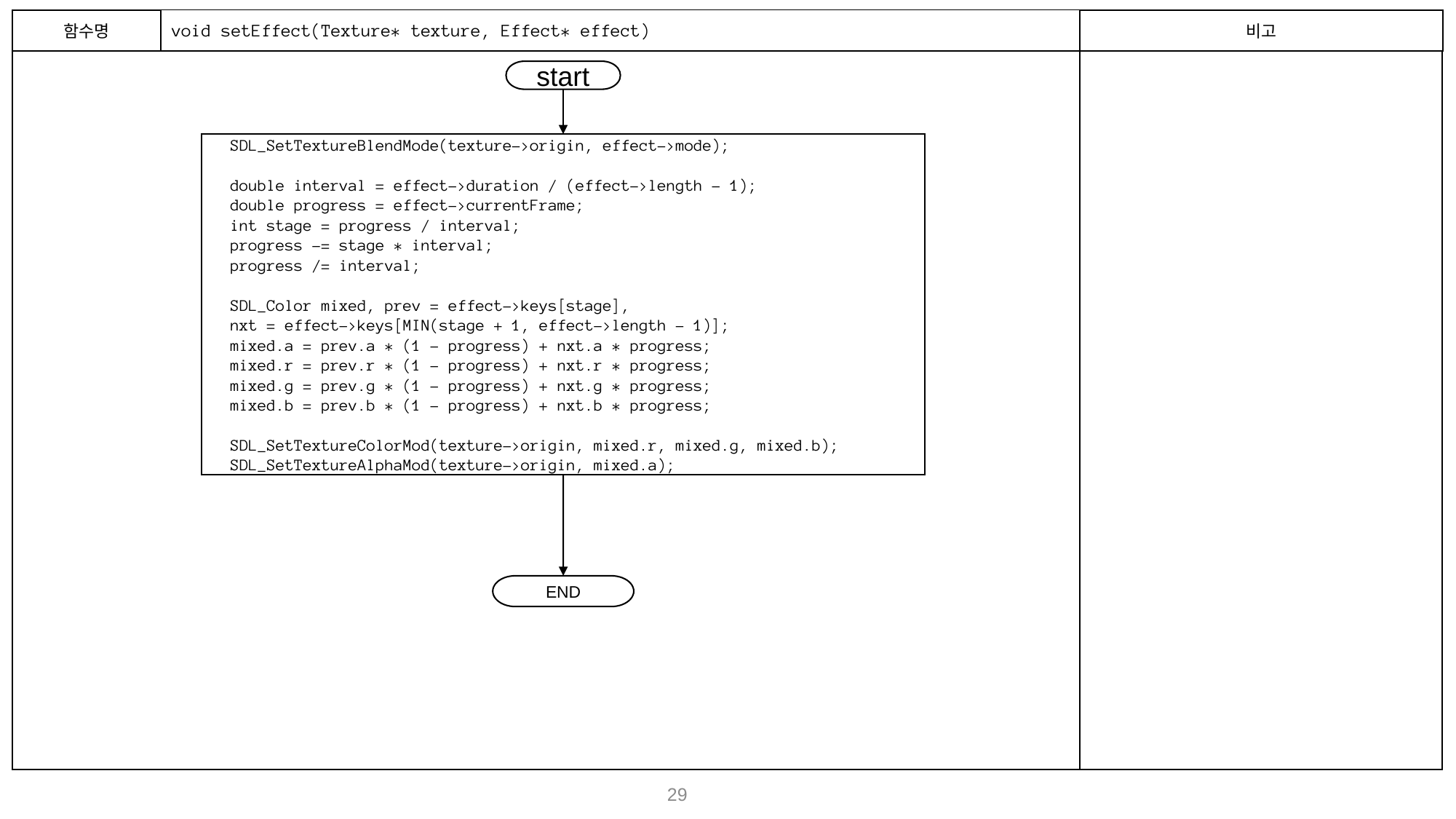

함수명
# void setEffect(Texture* texture, Effect* effect)
비고

start
  SDL_SetTextureBlendMode(texture->origin, effect->mode);
  double interval = effect->duration / (effect->length - 1);
  double progress = effect->currentFrame;
  int stage = progress / interval;
  progress -= stage * interval;
  progress /= interval;
  SDL_Color mixed, prev = effect->keys[stage],
  nxt = effect->keys[MIN(stage + 1, effect->length - 1)];
  mixed.a = prev.a * (1 - progress) + nxt.a * progress;
  mixed.r = prev.r * (1 - progress) + nxt.r * progress;
  mixed.g = prev.g * (1 - progress) + nxt.g * progress;
  mixed.b = prev.b * (1 - progress) + nxt.b * progress;
  SDL_SetTextureColorMod(texture->origin, mixed.r, mixed.g, mixed.b);
  SDL_SetTextureAlphaMod(texture->origin, mixed.a);
END
29